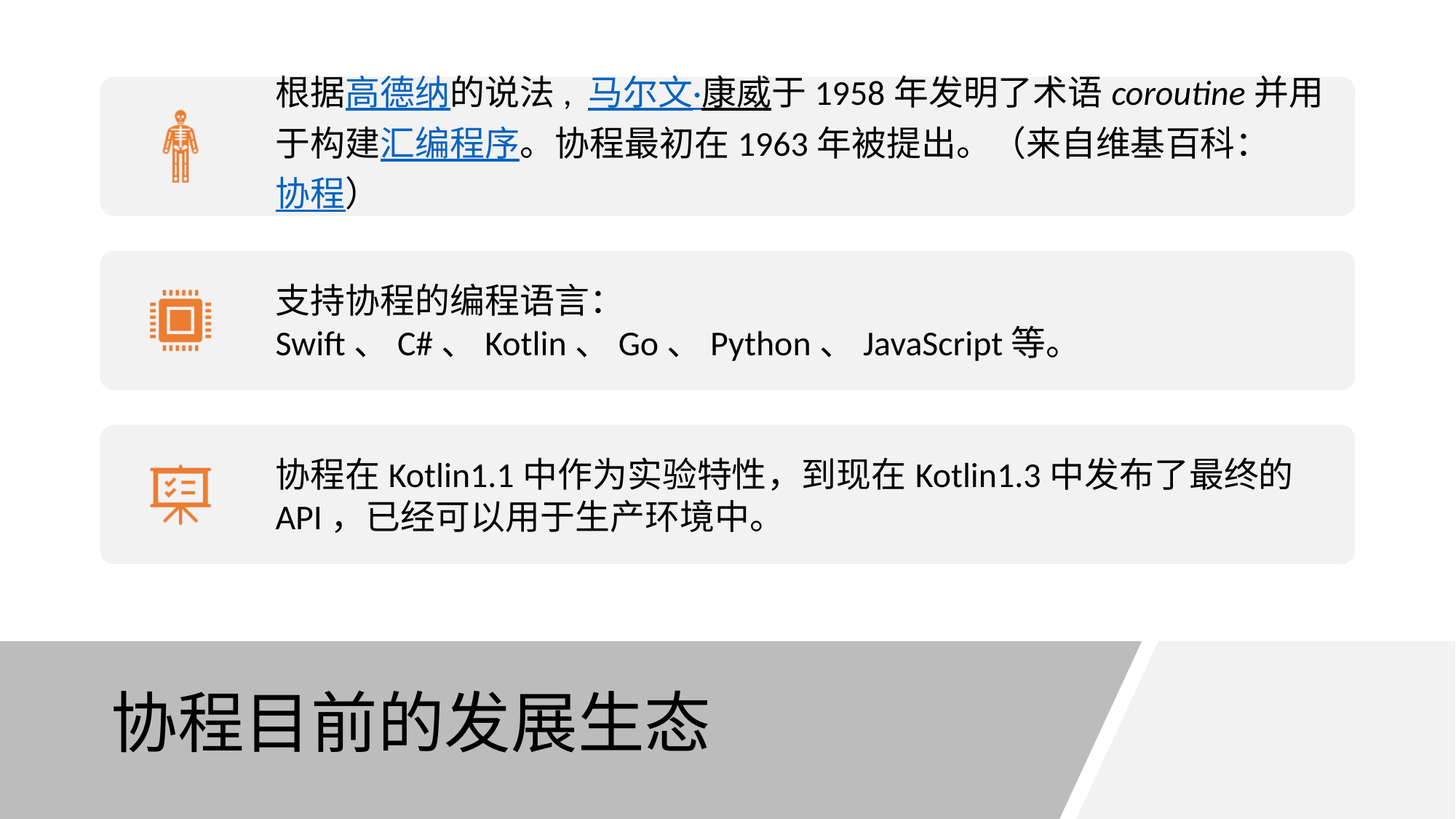

根据高德纳的说法, 马尔文·康威于1958年发明了术语coroutine并用于构建汇编程序。协程最初在1963年被提出。（来自维基百科：协程）
支持协程的编程语言：Swift、C#、Kotlin、Go、Python、JavaScript等。
协程在Kotlin1.1中作为实验特性，到现在Kotlin1.3中发布了最终的API，已经可以用于生产环境中。

# 协程目前的发展生态